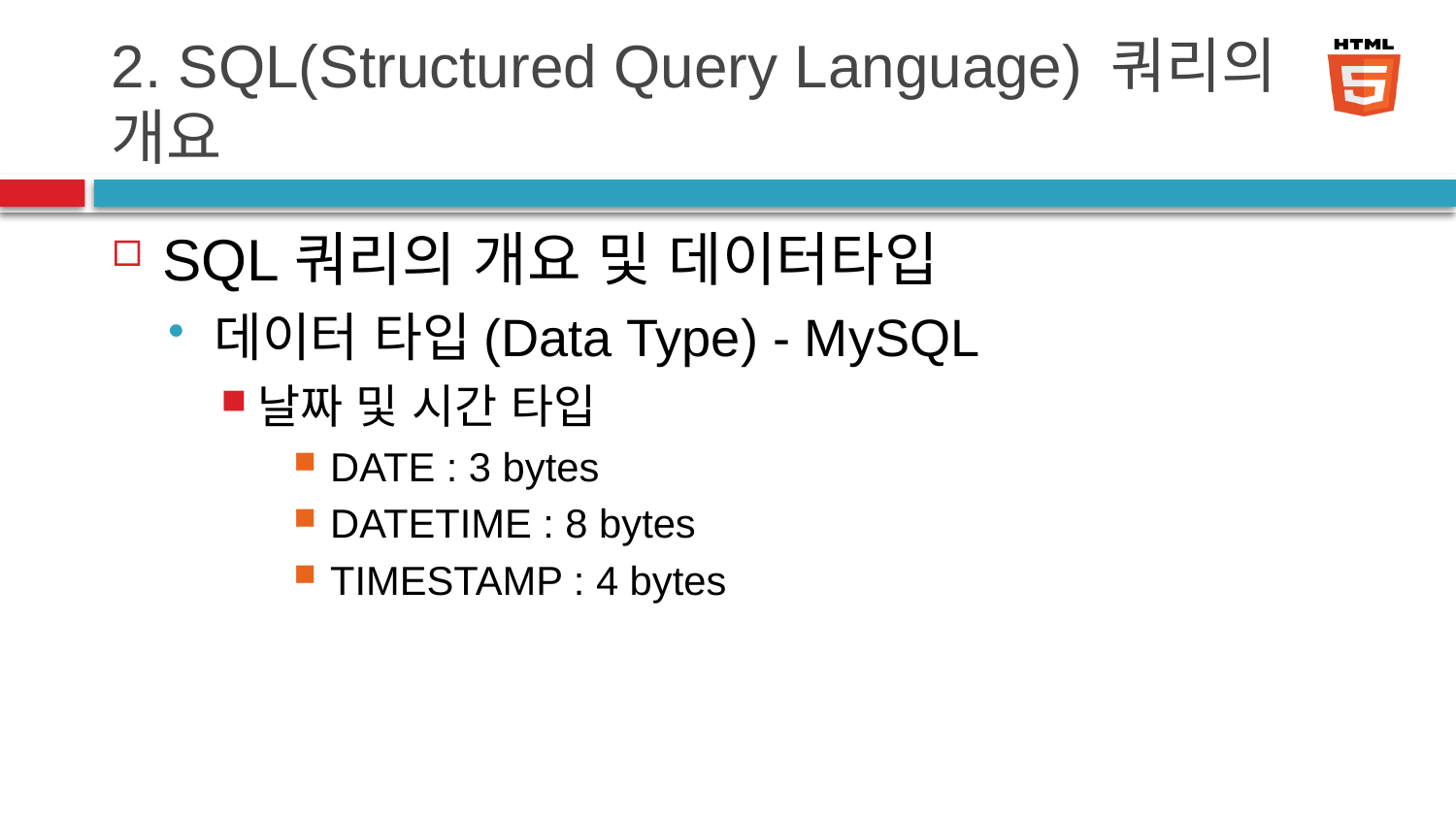

# 2. SQL(Structured Query Language) 쿼리의 개요
SQL쿼리의 개요 및 데이터타입
데이터 타입(Data Type) - MySQL
날짜 및 시간 타입
DATE : 3 bytes
DATETIME : 8 bytes
TIMESTAMP : 4 bytes